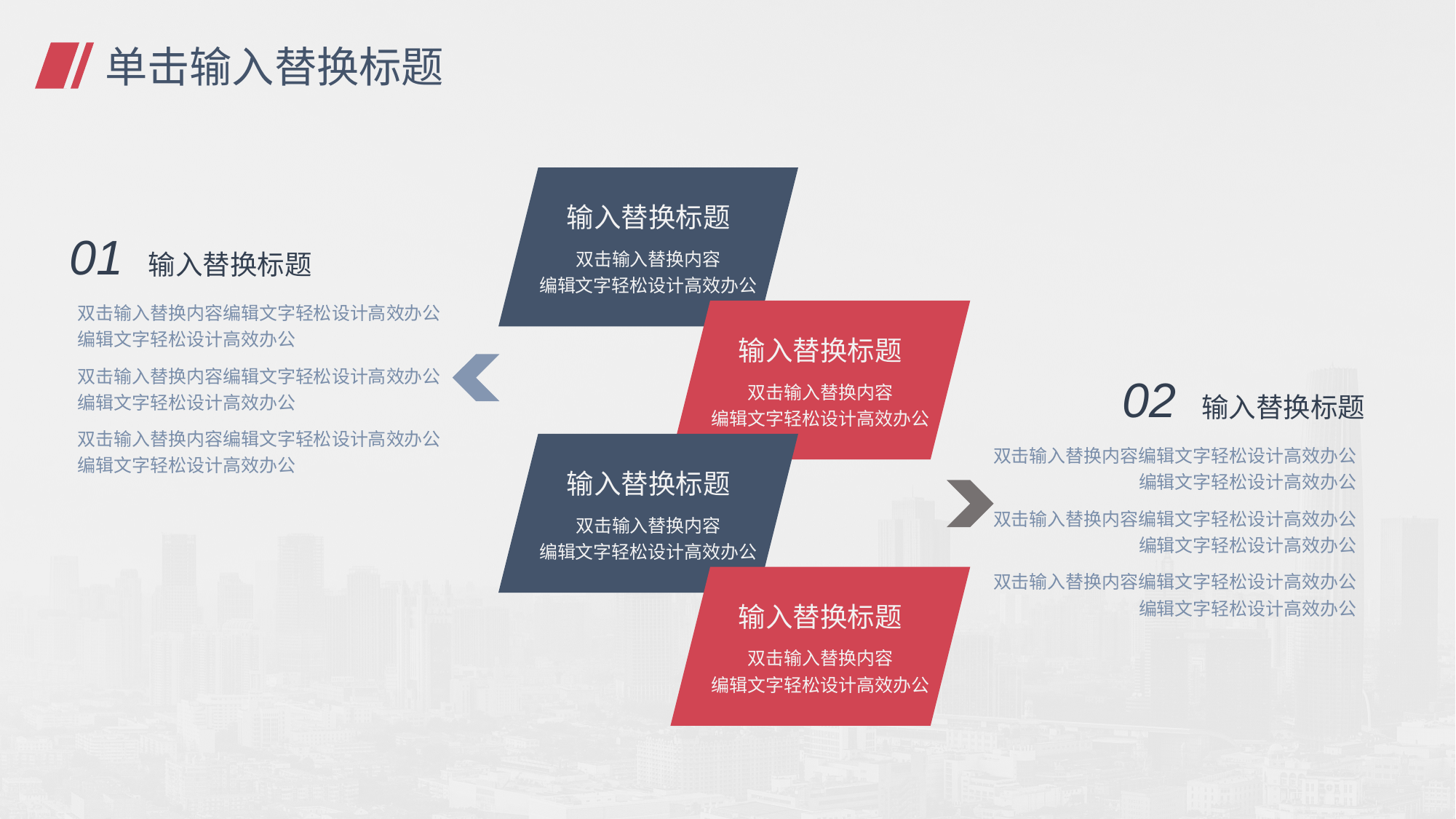

# 单击输入替换标题

输入替换标题
双击输入替换内容
编辑文字轻松设计高效办公
01 输入替换标题
双击输入替换内容编辑文字轻松设计高效办公
编辑文字轻松设计高效办公
双击输入替换内容编辑文字轻松设计高效办公
编辑文字轻松设计高效办公
双击输入替换内容编辑文字轻松设计高效办公
编辑文字轻松设计高效办公

输入替换标题
双击输入替换内容
编辑文字轻松设计高效办公

02 输入替换标题
双击输入替换内容编辑文字轻松设计高效办公
编辑文字轻松设计高效办公
双击输入替换内容编辑文字轻松设计高效办公
编辑文字轻松设计高效办公
双击输入替换内容编辑文字轻松设计高效办公
编辑文字轻松设计高效办公

输入替换标题
双击输入替换内容
编辑文字轻松设计高效办公

输入替换标题
双击输入替换内容
编辑文字轻松设计高效办公